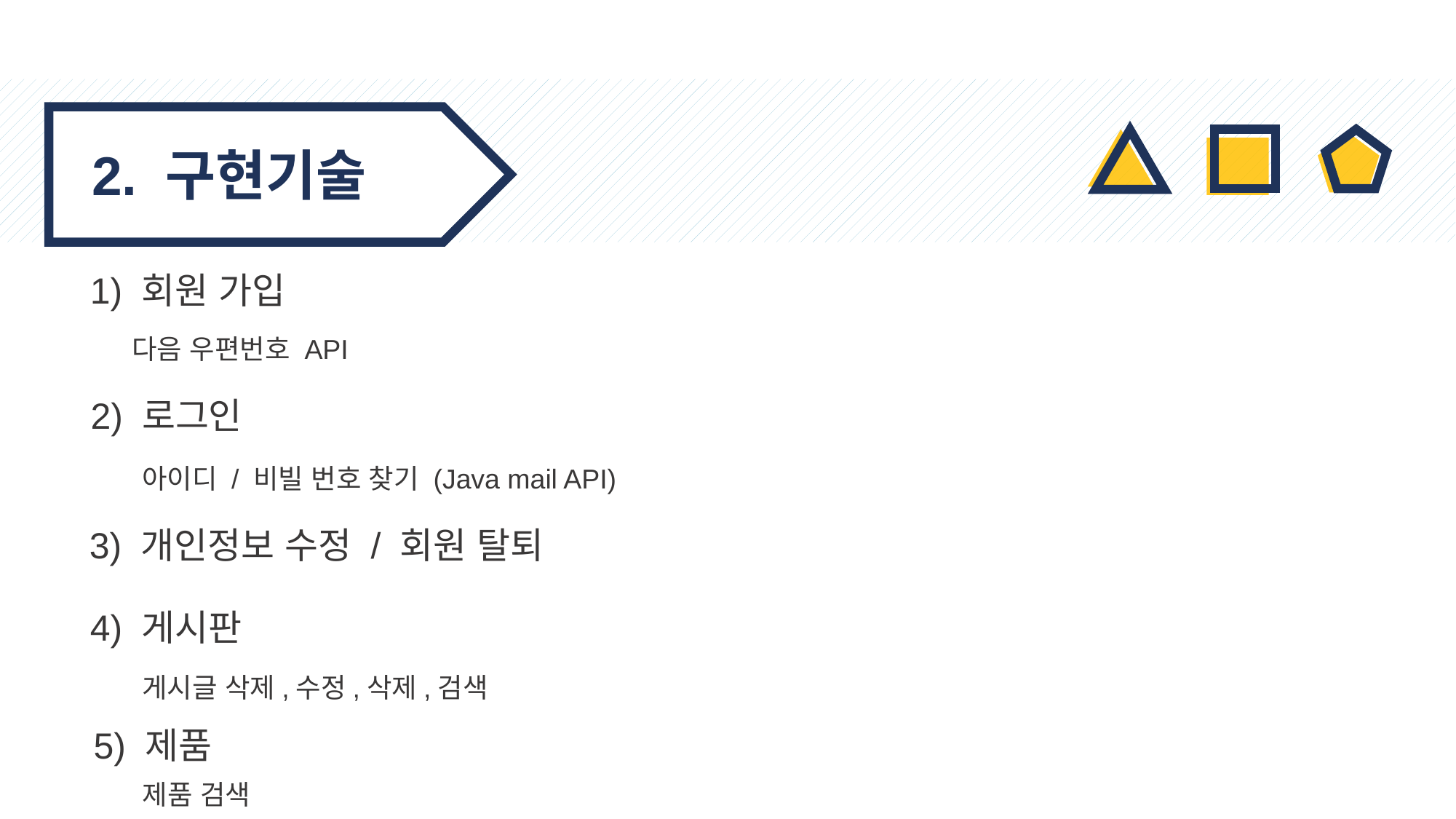

개배
2. 구현기술

2) 로그인
1) 회원 가입
다음 우편번호 API

2) 로그인
아이디 / 비빌 번호 찾기 (Java mail API)
3) 개인정보 수정 / 회원 탈퇴
4) 게시판
게시글 삭제,수정,삭제,검색
 5) 제품
제품 검색